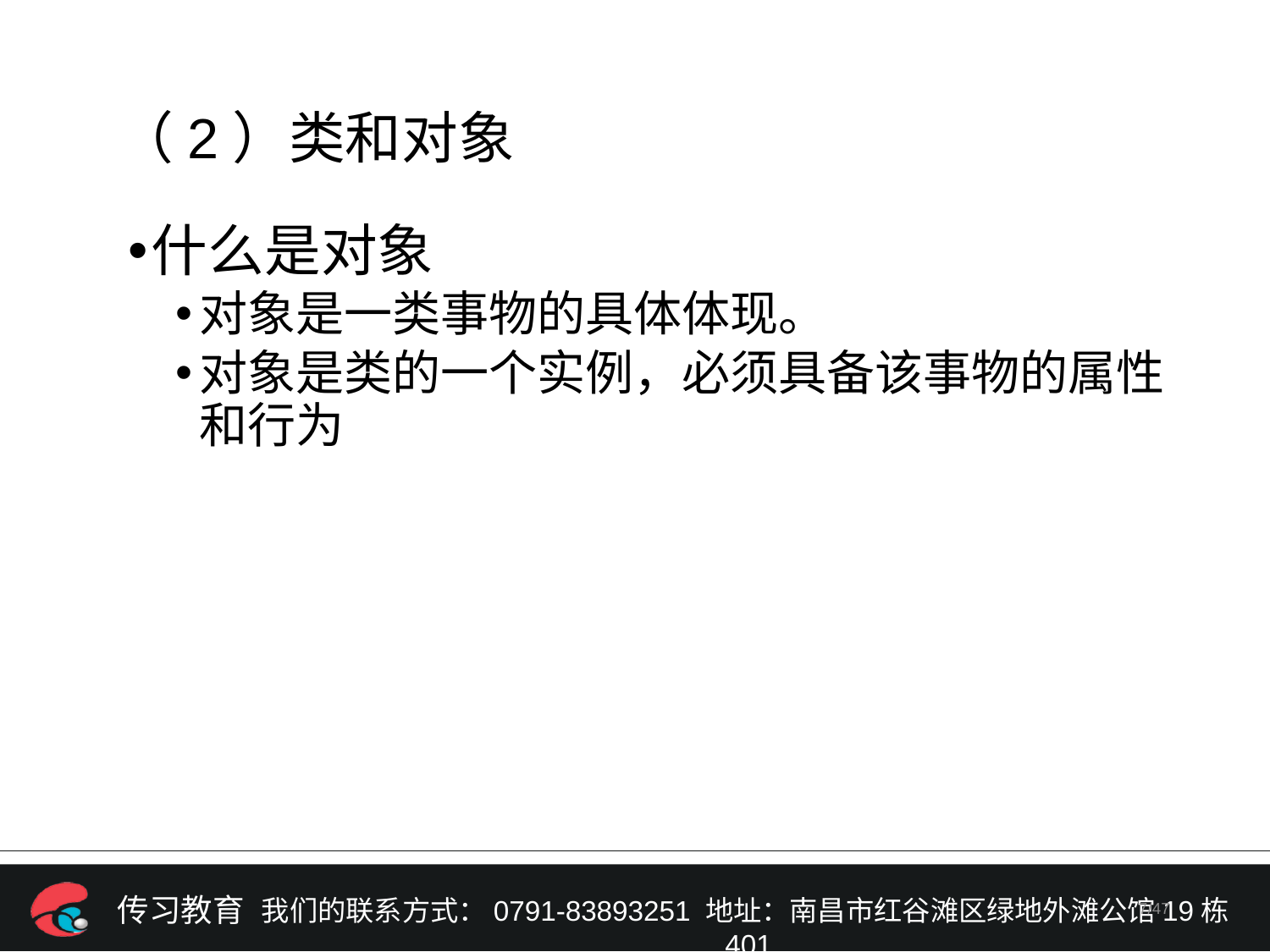

（2）类和对象
什么是对象
对象是一类事物的具体体现。
对象是类的一个实例，必须具备该事物的属性和行为
7/47